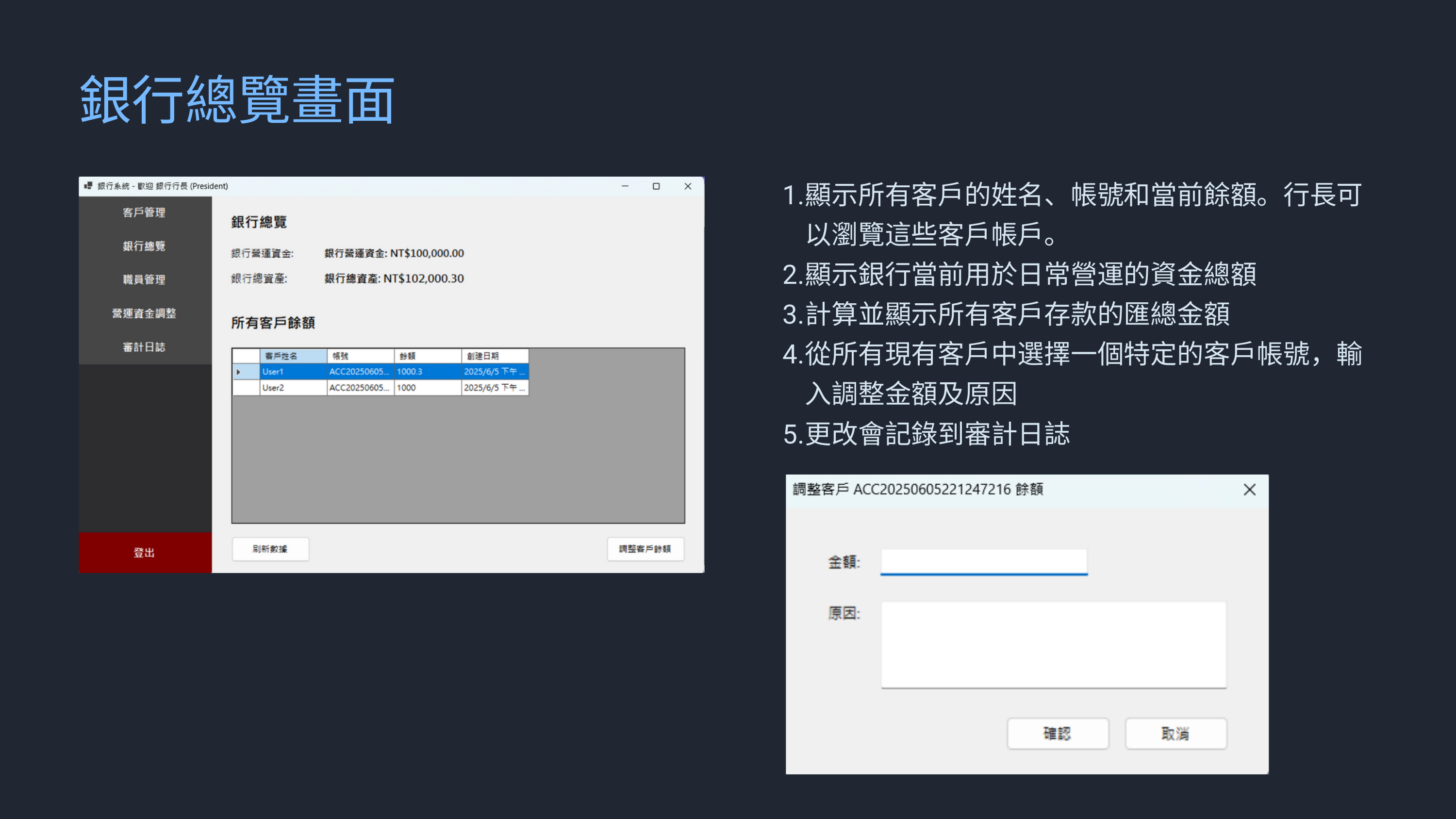

銀行總覽畫面
顯示所有客戶的姓名、帳號和當前餘額。行長可以瀏覽這些客戶帳戶。
顯示銀行當前用於日常營運的資金總額
計算並顯示所有客戶存款的匯總金額
從所有現有客戶中選擇一個特定的客戶帳號，輸入調整金額及原因
更改會記錄到審計日誌